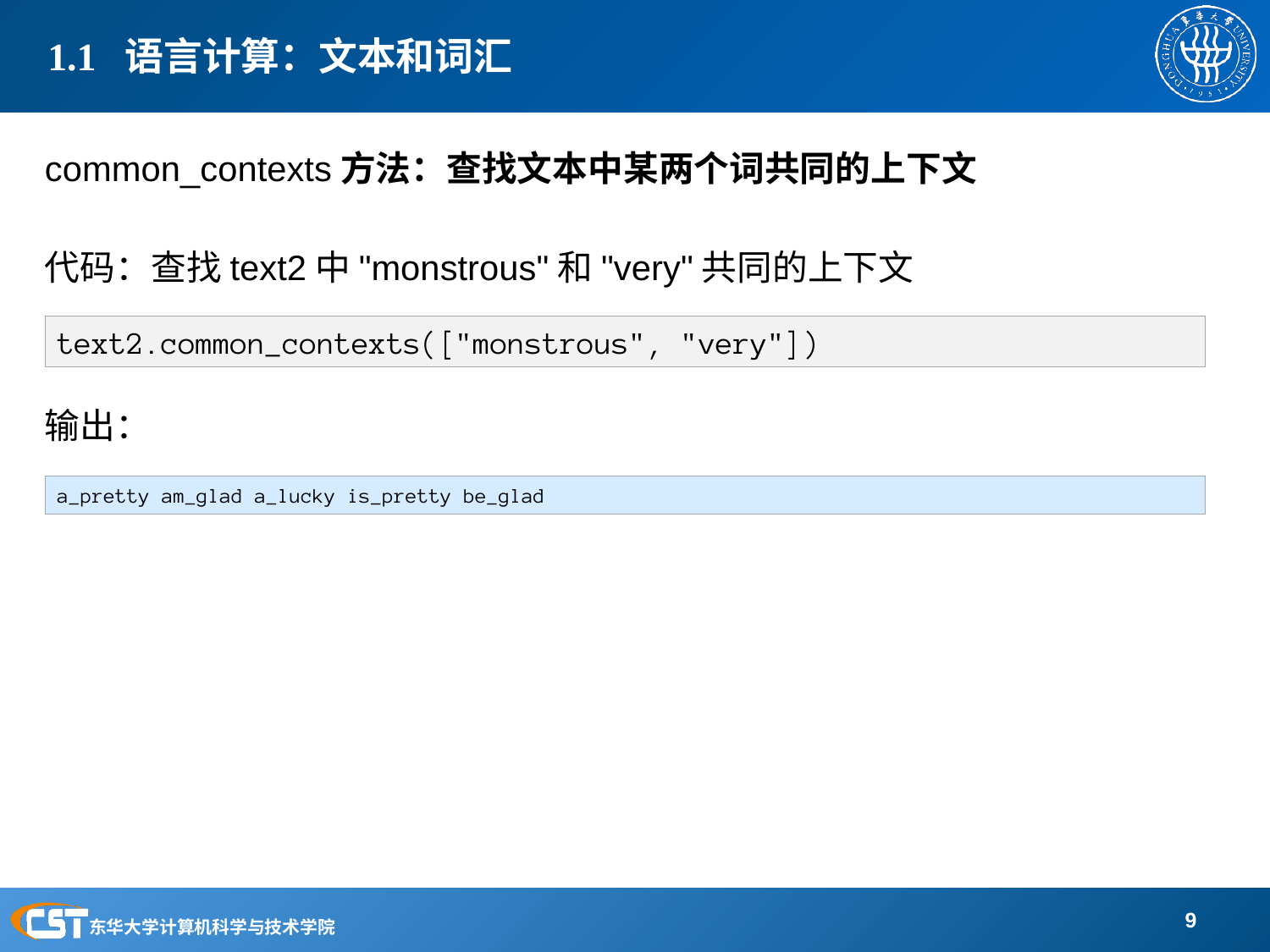

# 1.1  语言计算：文本和词汇
common_contexts方法：查找文本中某两个词共同的上下文

代码：查找text2中"monstrous"和"very"共同的上下文

输出：
text2.common_contexts(["monstrous", "very"])
a_pretty am_glad a_lucky is_pretty be_glad